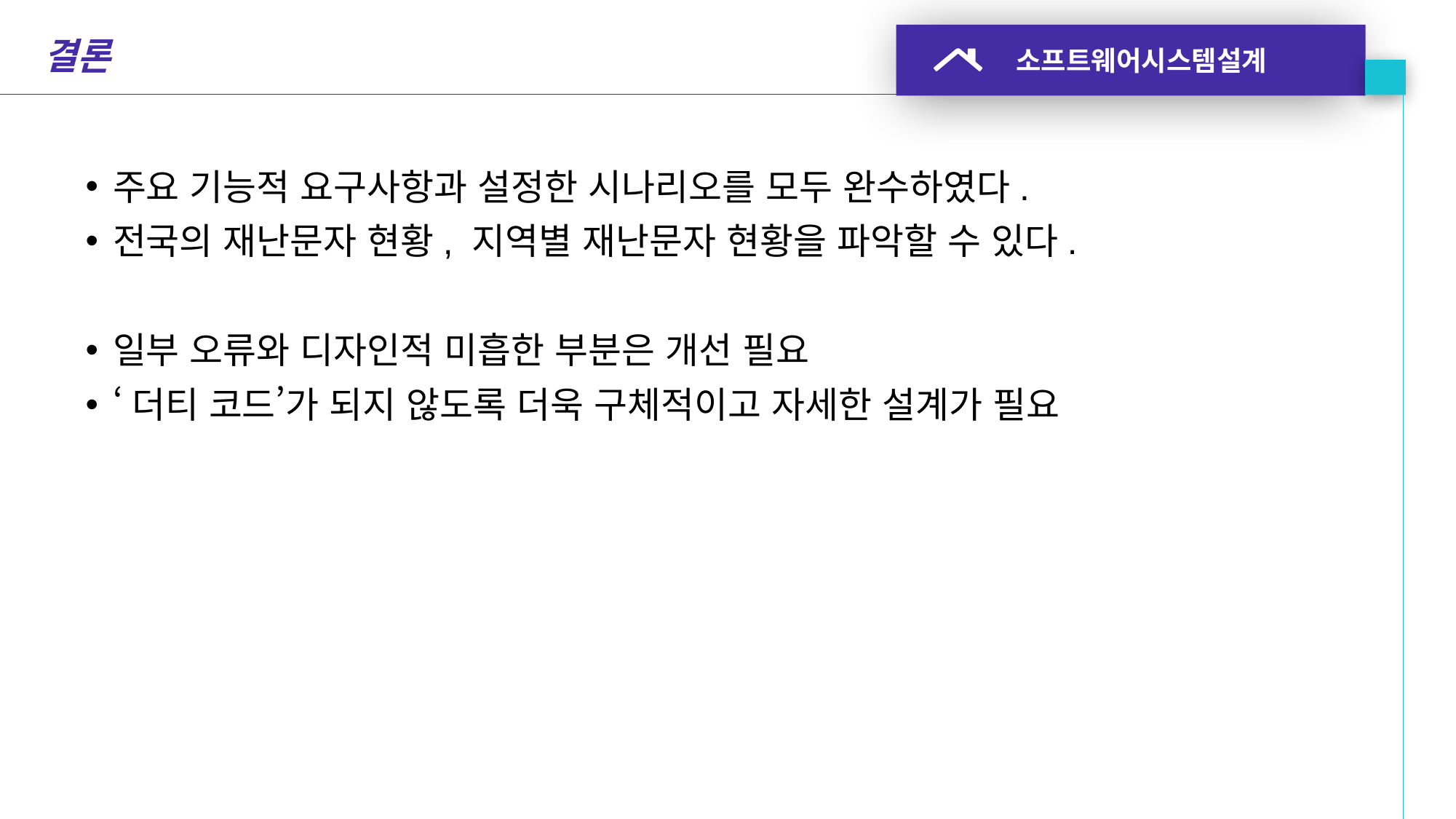

소프트웨어시스템설계

결론
주요 기능적 요구사항과 설정한 시나리오를 모두 완수하였다.
전국의 재난문자 현황, 지역별 재난문자 현황을 파악할 수 있다.

일부 오류와 디자인적 미흡한 부분은 개선 필요
‘더티 코드’가 되지 않도록 더욱 구체적이고 자세한 설계가 필요